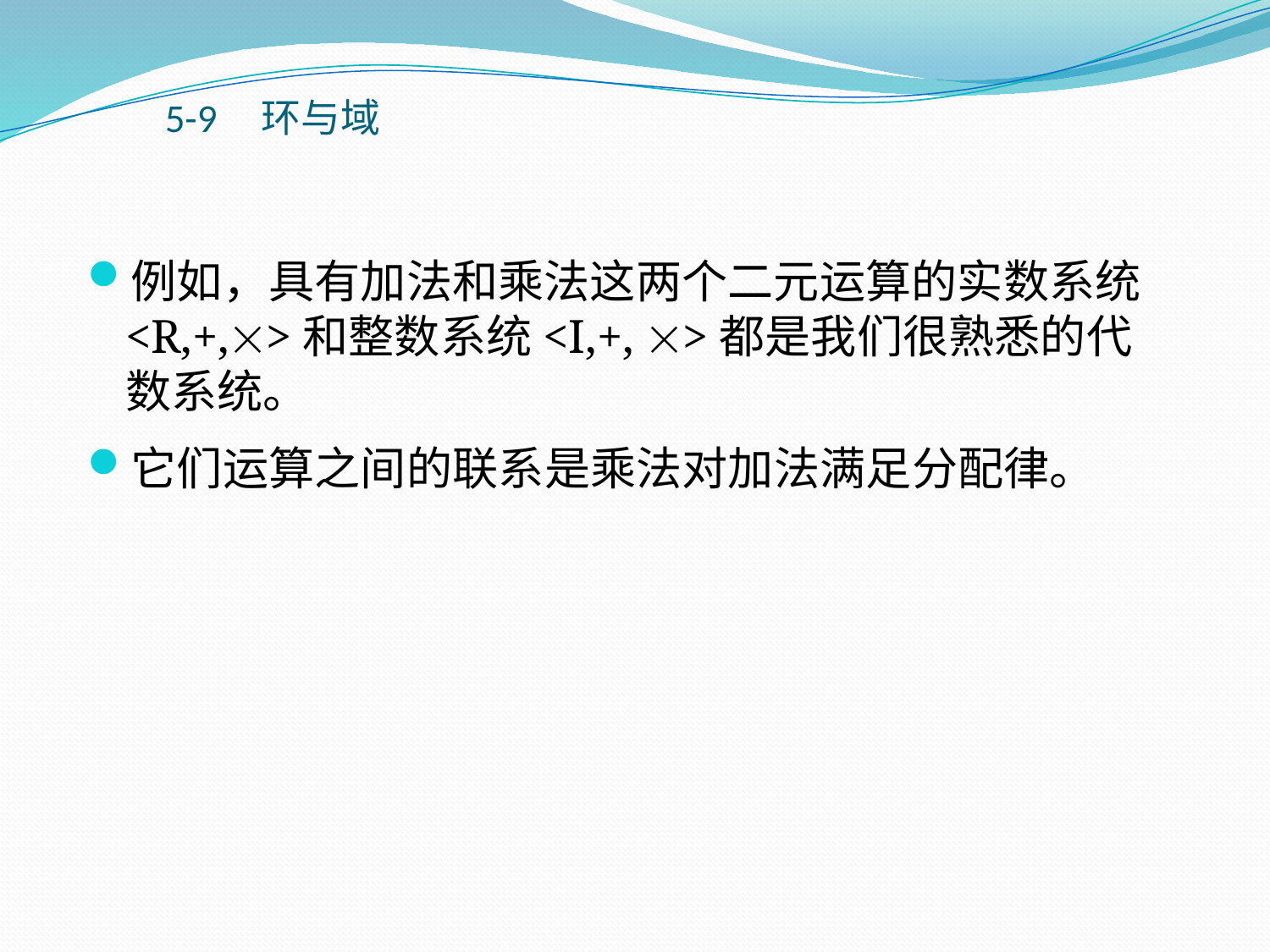

# 5-9　环与域
例如，具有加法和乘法这两个二元运算的实数系统<R,+,×>和整数系统<I,+, ×>都是我们很熟悉的代数系统。
它们运算之间的联系是乘法对加法满足分配律。